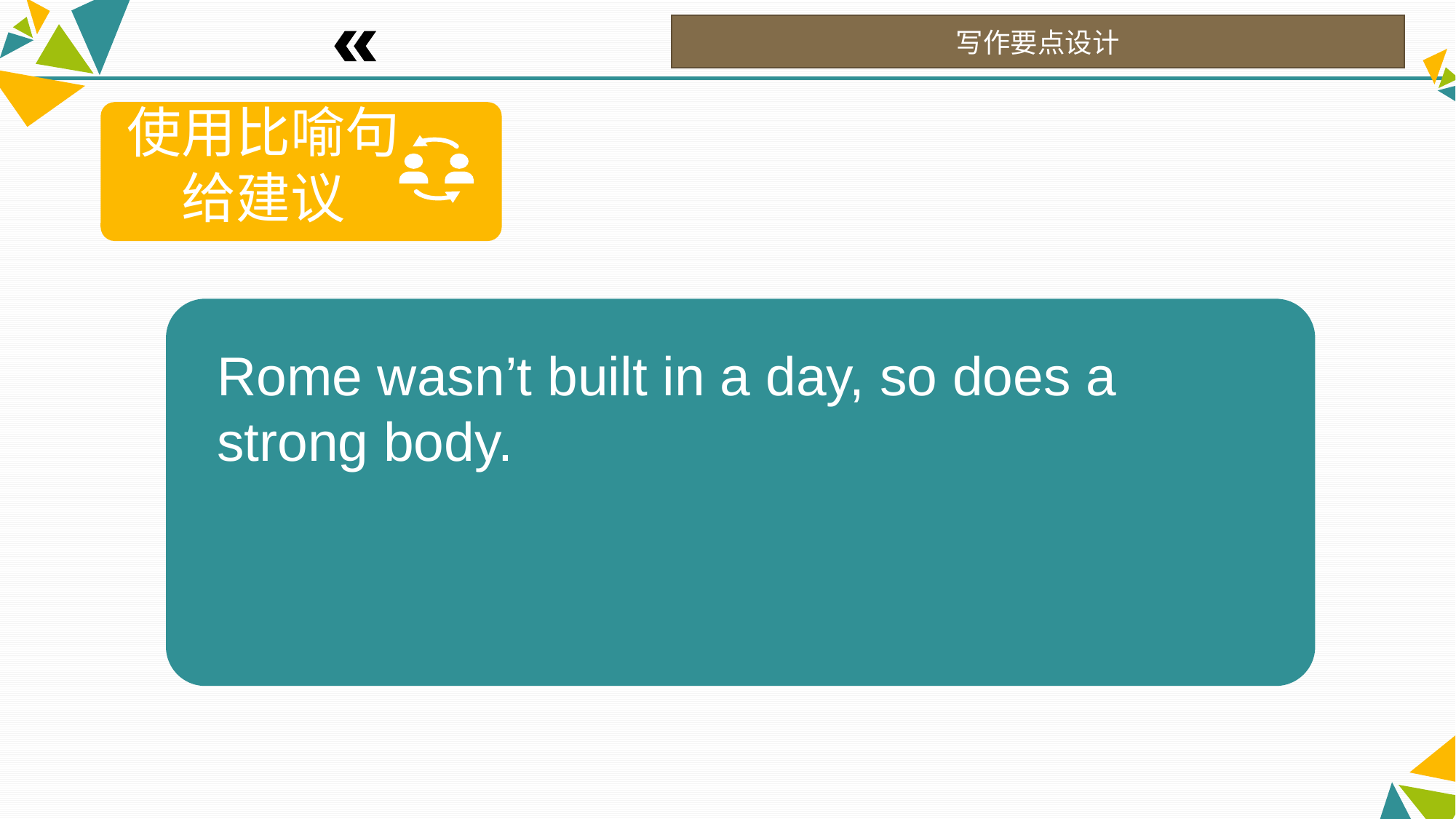

写作要点设计

使用比喻句给建议

Rome wasn’t built in a day, so does a strong body.